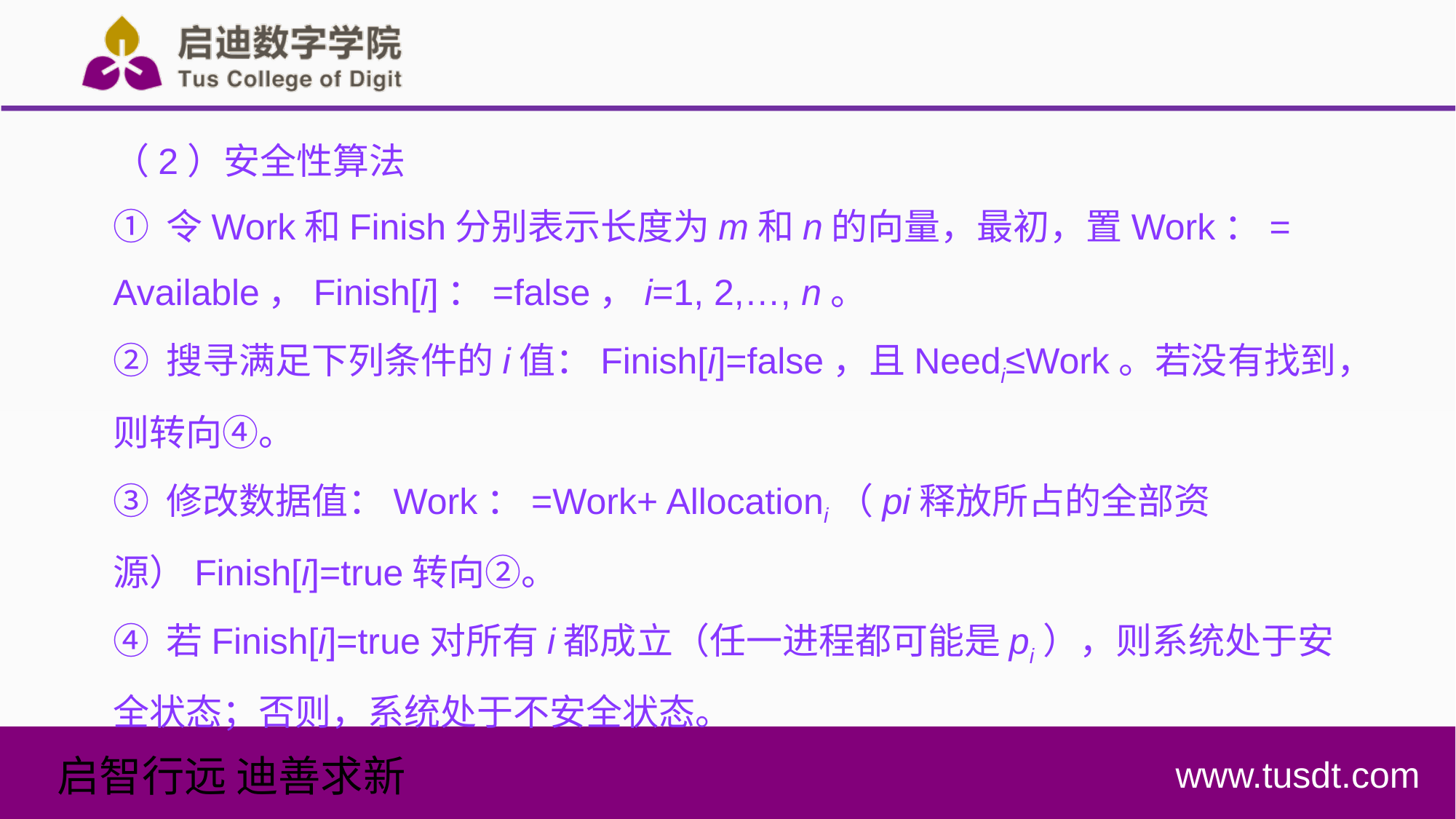

（2）安全性算法
① 令Work和Finish分别表示长度为m和n的向量，最初，置Work：= Available，Finish[i]：=false，i=1, 2,…, n。
② 搜寻满足下列条件的i值：Finish[i]=false，且Needi≤Work。若没有找到，则转向④。
③ 修改数据值：Work：=Work+ Allocationi（pi释放所占的全部资源）Finish[i]=true转向②。
④ 若Finish[i]=true对所有i都成立（任一进程都可能是pi），则系统处于安全状态；否则，系统处于不安全状态。